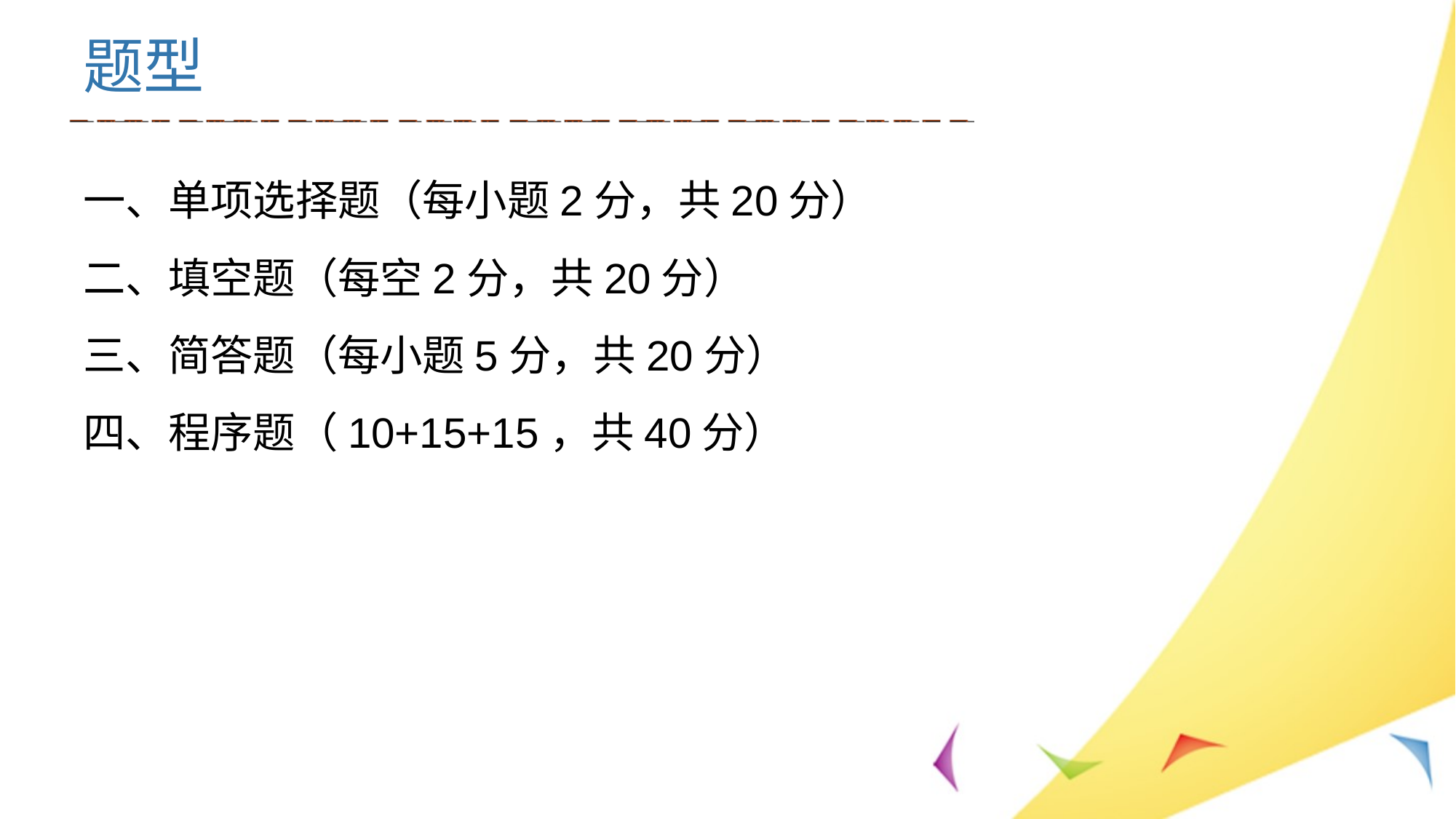

题型
一、单项选择题（每小题2分，共20分）
二、填空题（每空2分，共20分）
三、简答题（每小题5分，共20分）
四、程序题（10+15+15，共40分）